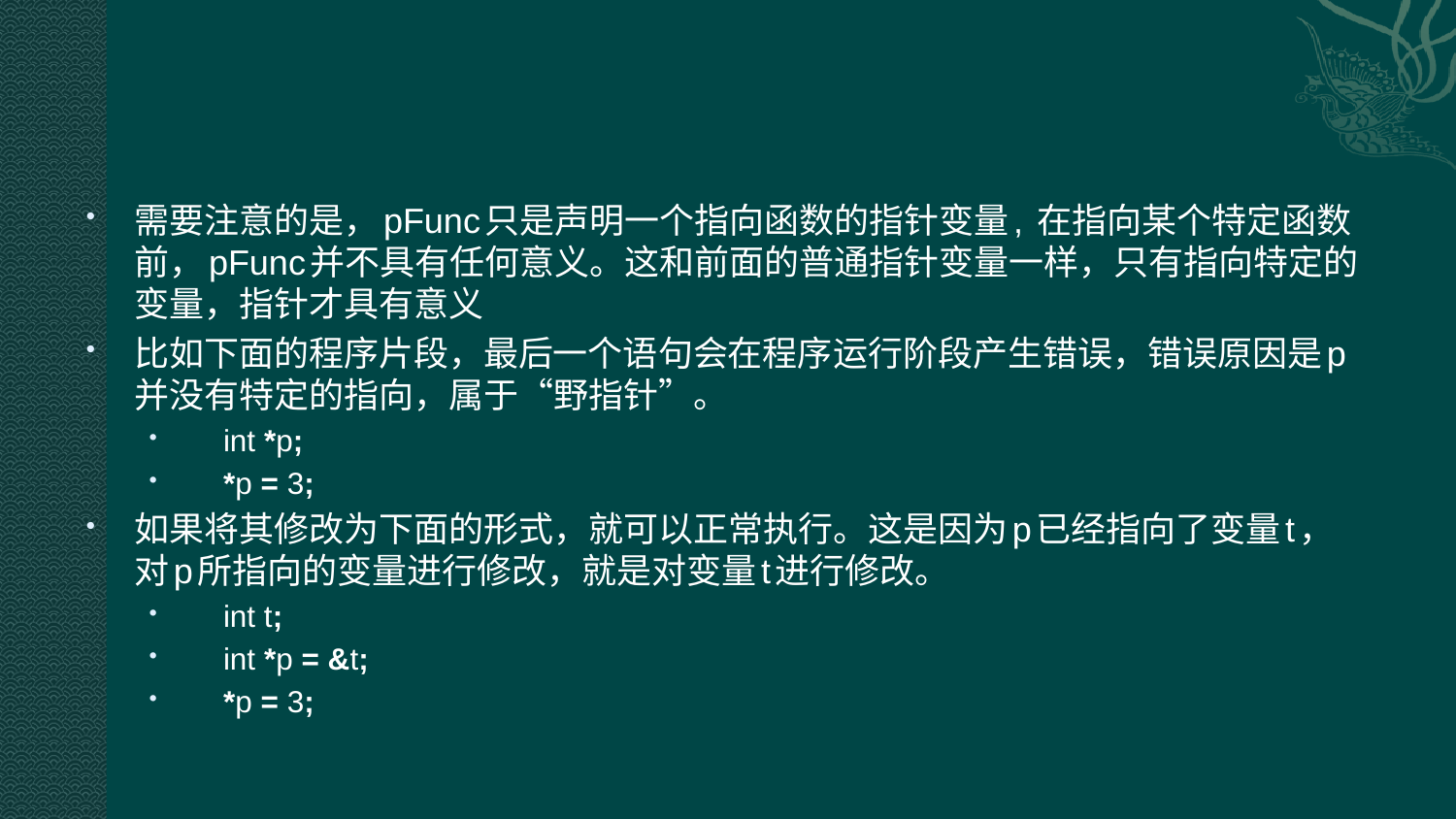

#
需要注意的是，pFunc只是声明一个指向函数的指针变量, 在指向某个特定函数前，pFunc并不具有任何意义。这和前面的普通指针变量一样，只有指向特定的变量，指针才具有意义
比如下面的程序片段，最后一个语句会在程序运行阶段产生错误，错误原因是p并没有特定的指向，属于“野指针”。
    int *p;
    *p = 3;
如果将其修改为下面的形式，就可以正常执行。这是因为p已经指向了变量t，对p所指向的变量进行修改，就是对变量t进行修改。
    int t;
    int *p = &t;
    *p = 3;